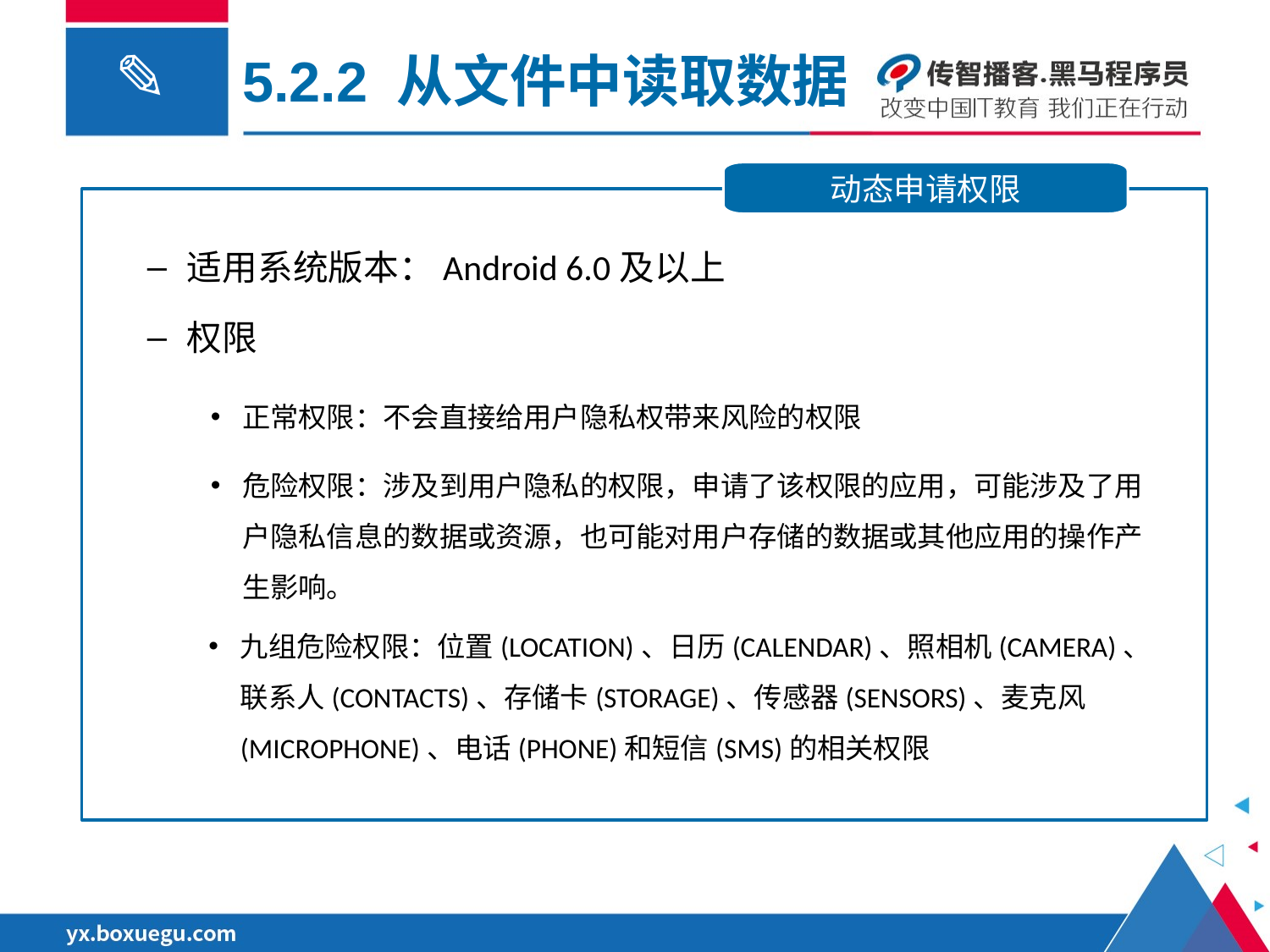

5.2.2 从文件中读取数据
动态申请权限

适用系统版本：Android 6.0及以上
权限

正常权限：不会直接给用户隐私权带来风险的权限
危险权限：涉及到用户隐私的权限，申请了该权限的应用，可能涉及了用户隐私信息的数据或资源，也可能对用户存储的数据或其他应用的操作产生影响。

九组危险权限：位置(LOCATION)、日历(CALENDAR)、照相机(CAMERA)、联系人(CONTACTS)、存储卡(STORAGE)、传感器(SENSORS)、麦克风(MICROPHONE)、电话(PHONE)和短信(SMS)的相关权限